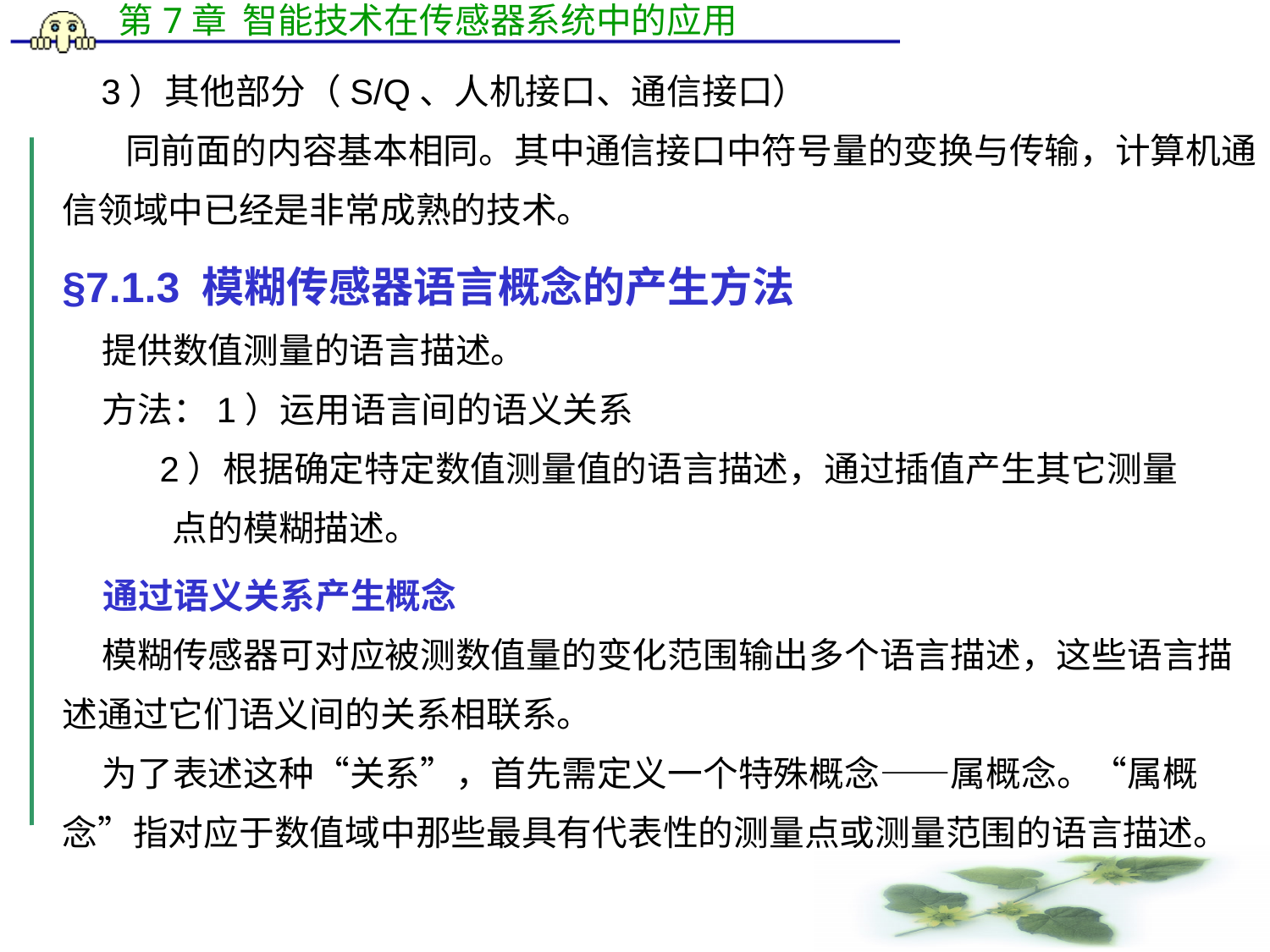

3）其他部分（S/Q、人机接口、通信接口）
       同前面的内容基本相同。其中通信接口中符号量的变换与传输，计算机通信领域中已经是非常成熟的技术。
§7.1.3 模糊传感器语言概念的产生方法
    提供数值测量的语言描述。
    方法：1）运用语言间的语义关系
          2）根据确定特定数值测量值的语言描述，通过插值产生其它测量
             点的模糊描述。
    通过语义关系产生概念
    模糊传感器可对应被测数值量的变化范围输出多个语言描述，这些语言描述通过它们语义间的关系相联系。
    为了表述这种“关系”，首先需定义一个特殊概念——属概念。“属概念”指对应于数值域中那些最具有代表性的测量点或测量范围的语言描述。